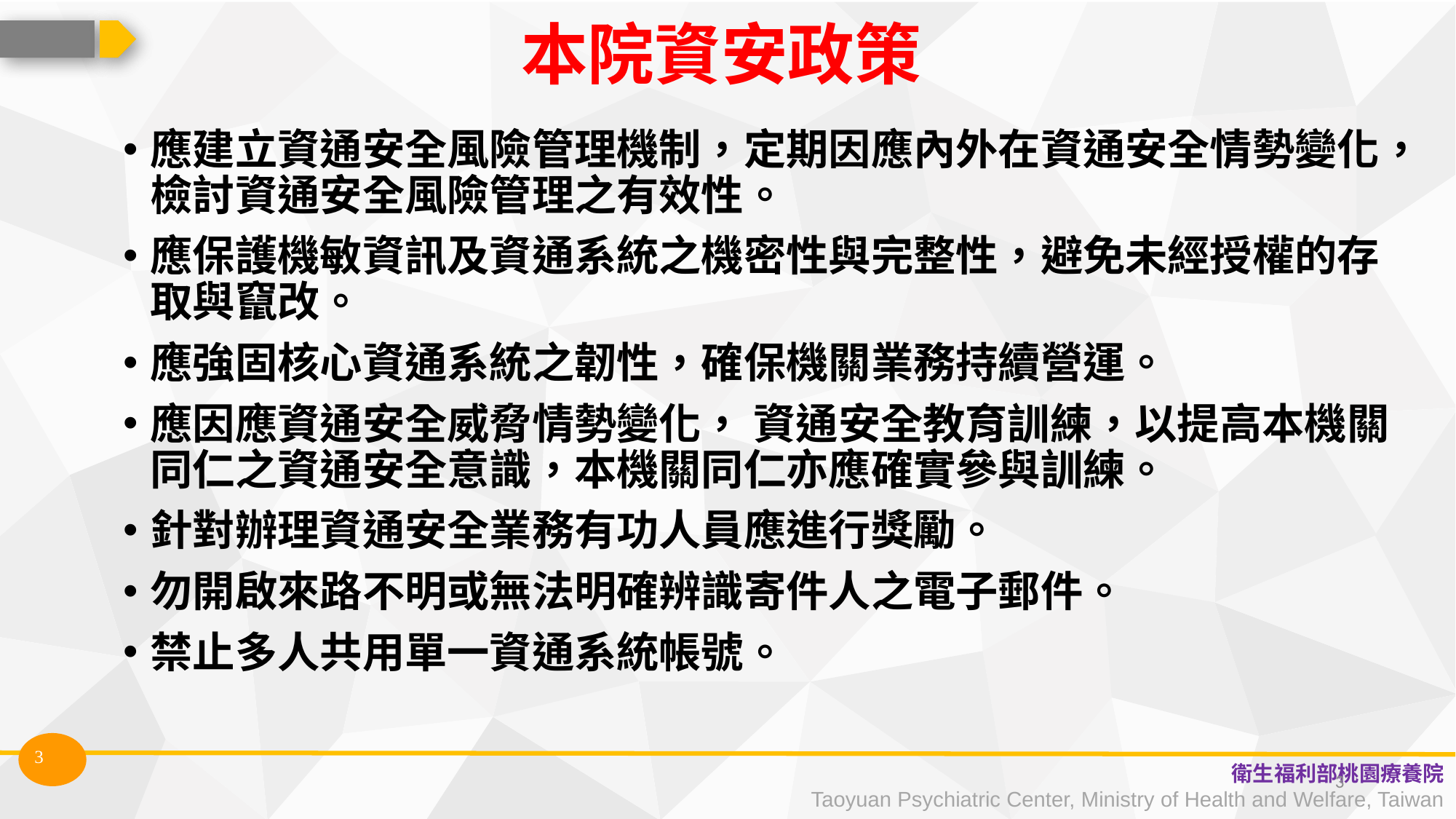

# 本院資安政策
應建立資通安全風險管理機制，定期因應內外在資通安全情勢變化，檢討資通安全風險管理之有效性。
應保護機敏資訊及資通系統之機密性與完整性，避免未經授權的存取與竄改。
應強固核心資通系統之韌性，確保機關業務持續營運。
應因應資通安全威脅情勢變化， 資通安全教育訓練，以提高本機關同仁之資通安全意識，本機關同仁亦應確實參與訓練。
針對辦理資通安全業務有功人員應進行獎勵。
勿開啟來路不明或無法明確辨識寄件人之電子郵件。
禁止多人共用單一資通系統帳號。
3